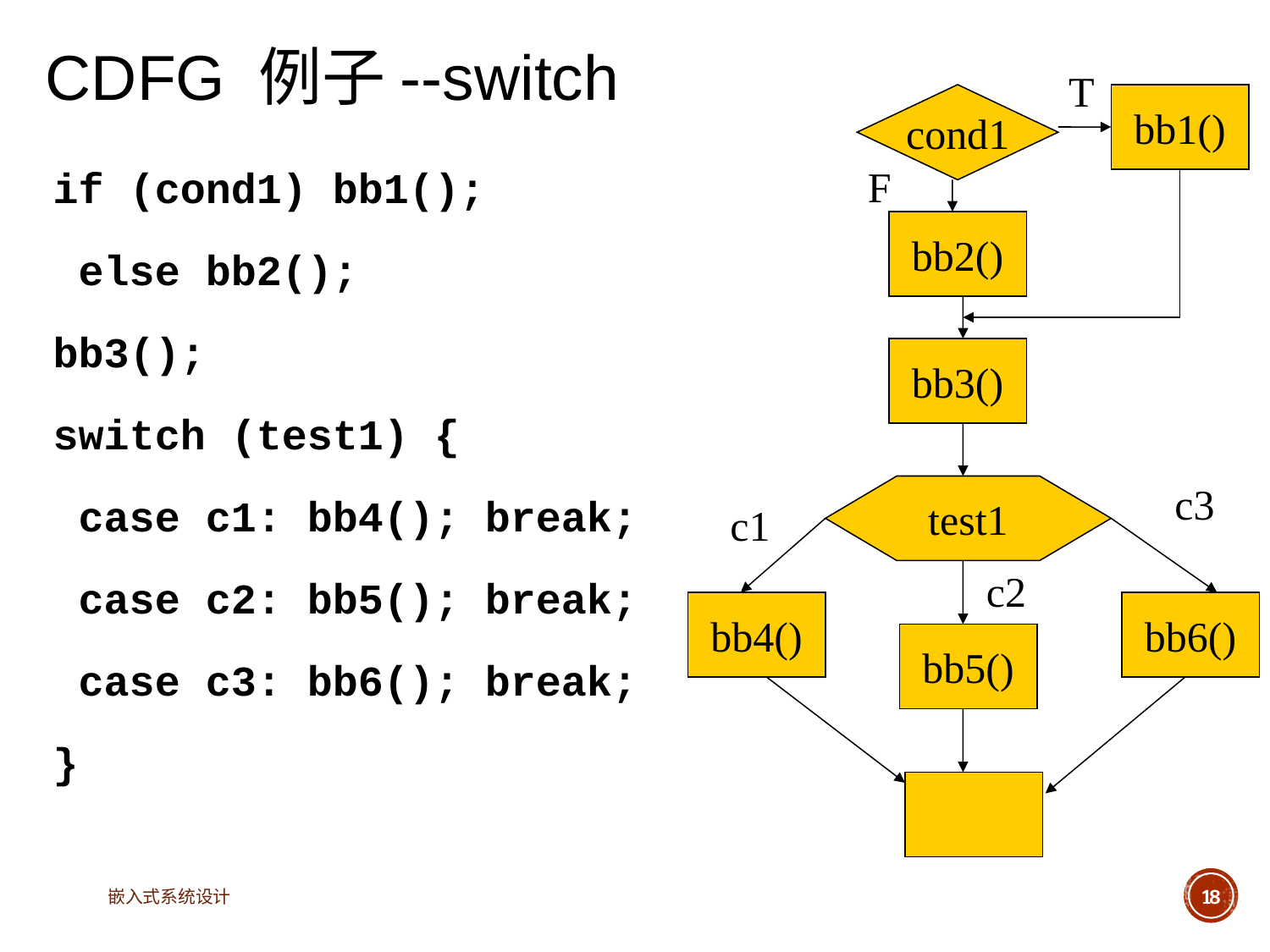

# CDFG 例子--switch
T
cond1
bb1()

F

bb2()

bb3()

c3
test1
c1

c2

bb4()
bb6()
bb5()

if (cond1) bb1();
 else bb2();
bb3();
switch (test1) {
	case c1: bb4(); break;
	case c2: bb5(); break;
	case c3: bb6(); break;
}
嵌入式系统设计
18